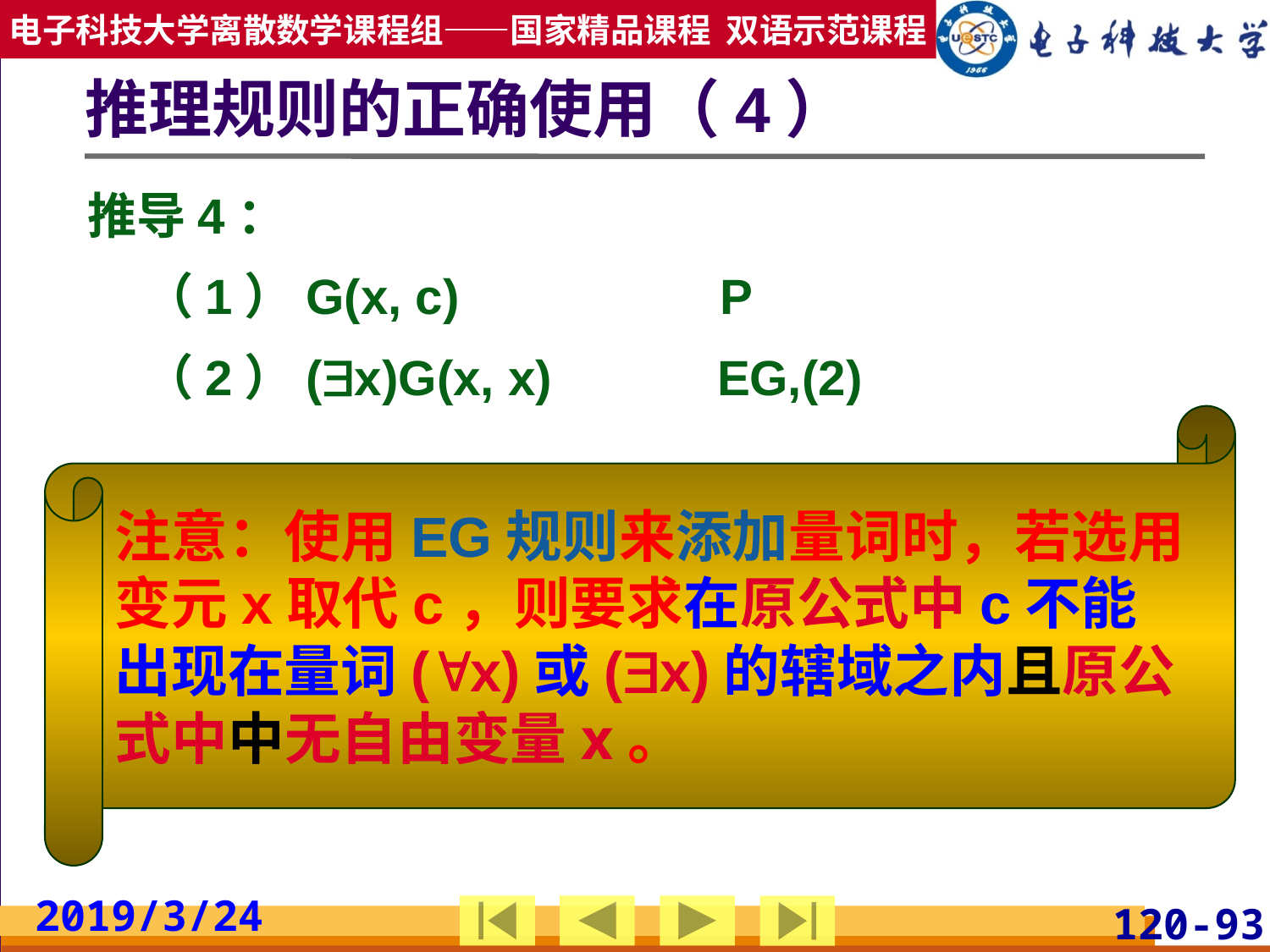

# 推理规则的正确使用（4）
推导4：
    （1）G(x, c)                   P
    （2）(∃x)G(x, x)            EG,(2)
注意：使用EG规则来添加量词时，若选用变元x取代c，则要求在原公式中c不能出现在量词(∀x)或(∃x)的辖域之内且原公式中中无自由变量x。
分析：推导4是错误的。正确的推导如下：
    （1）G(x, c)                 P
    （2）(∃y)G(x, y)          EG,(2)
2019/3/24